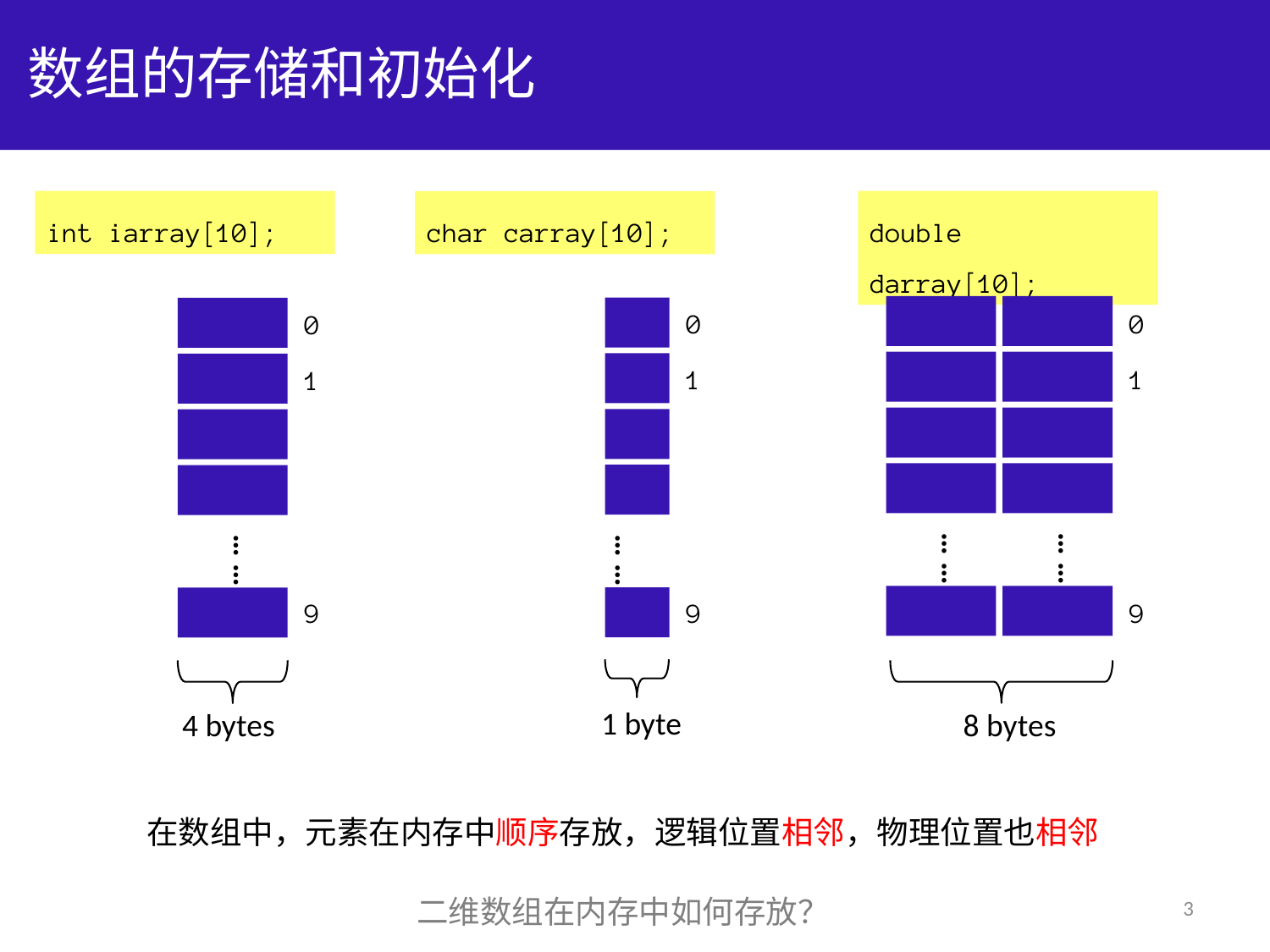

# 数组的存储和初始化
int iarray[10];
double darray[10];
char carray[10];

0
0
0

1
1
1

… …
… …
… …
… …

9
9
9

1 byte
4 bytes
8 bytes
在数组中，元素在内存中顺序存放，逻辑位置相邻，物理位置也相邻
3
二维数组在内存中如何存放？